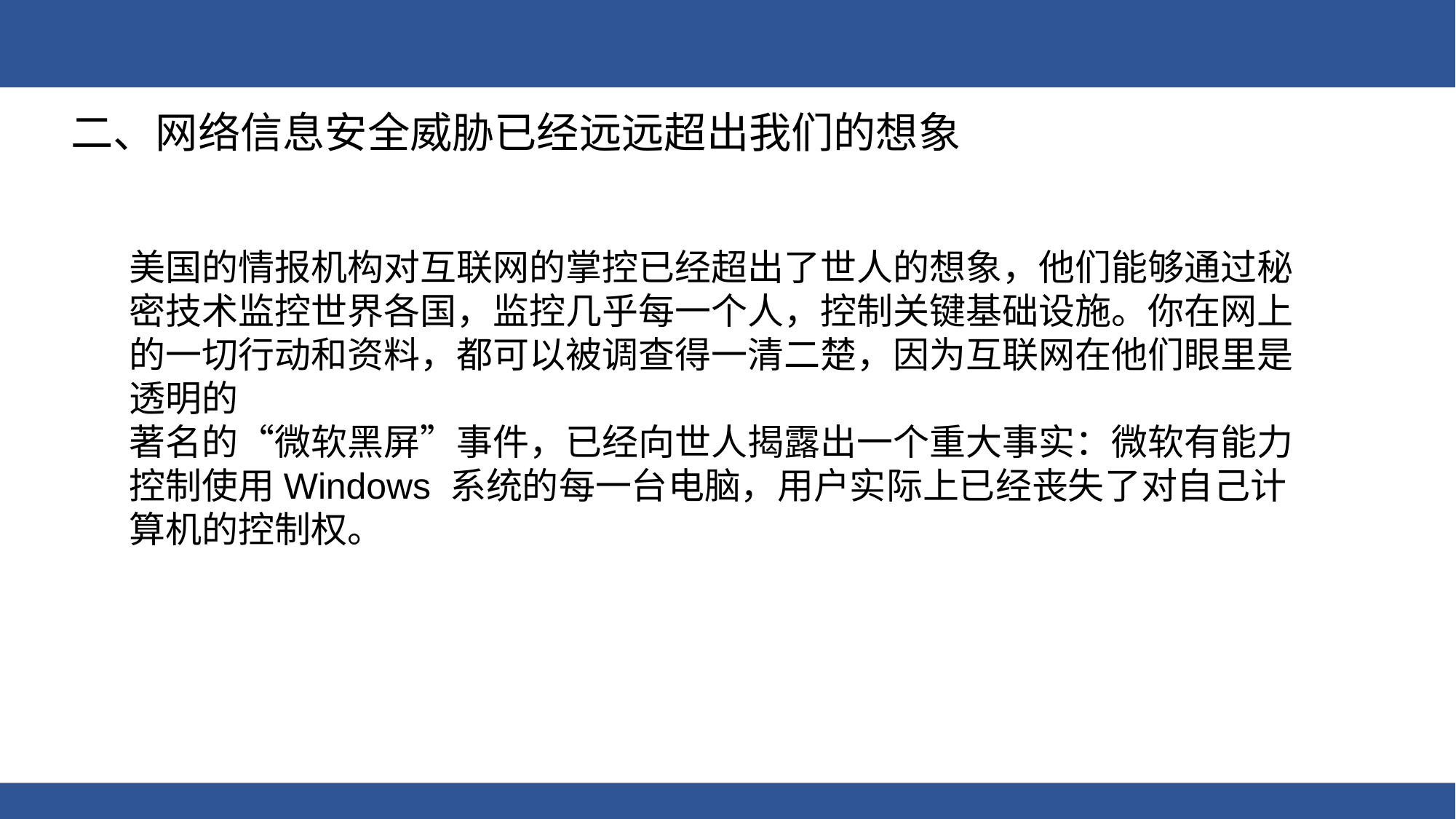

二、网络信息安全威胁已经远远超出我们的想象
美国的情报机构对互联网的掌控已经超出了世人的想象，他们能够通过秘密技术监控世界各国，监控几乎每一个人，控制关键基础设施。你在网上的一切行动和资料，都可以被调查得一清二楚，因为互联网在他们眼里是透明的
著名的“微软黑屏”事件，已经向世人揭露出一个重大事实：微软有能力控制使用Windows 系统的每一台电脑，用户实际上已经丧失了对自己计算机的控制权。